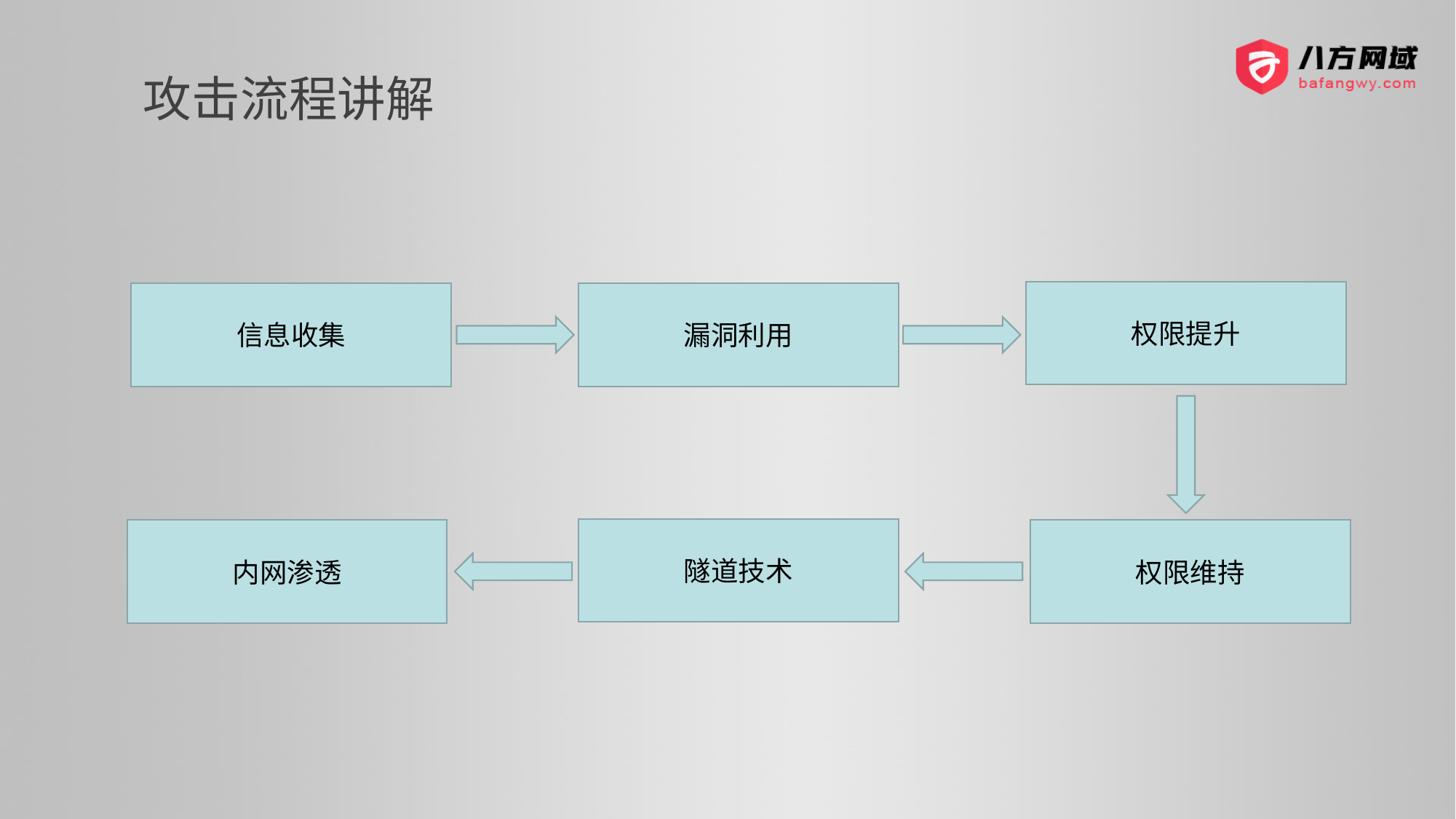

攻击流程讲解

权限提升
信息收集
漏洞利用

隧道技术
内网渗透
权限维持